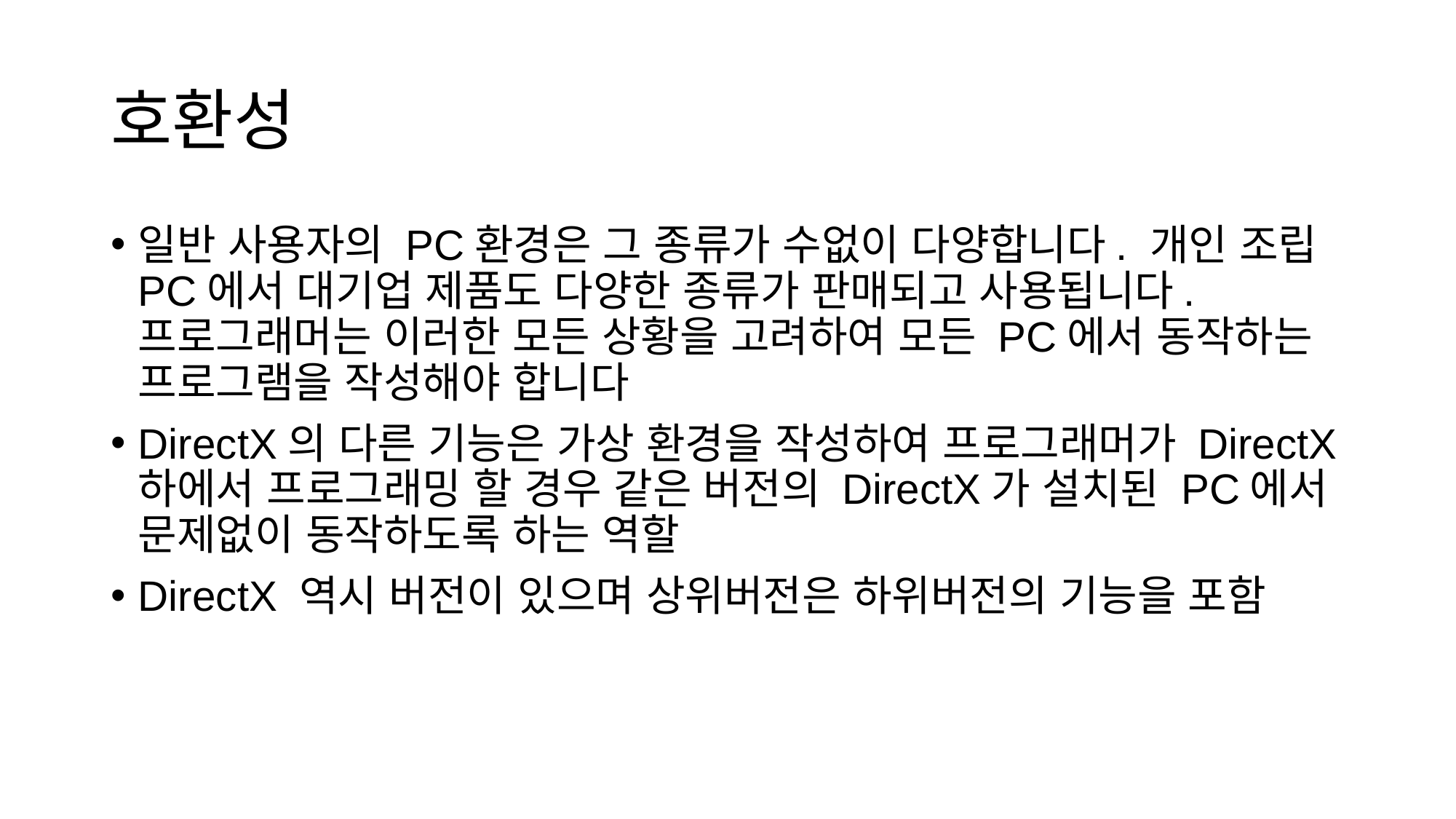

# 호환성
일반 사용자의 PC환경은 그 종류가 수없이 다양합니다. 개인 조립PC에서 대기업 제품도 다양한 종류가 판매되고 사용됩니다. 프로그래머는 이러한 모든 상황을 고려하여 모든 PC에서 동작하는 프로그램을 작성해야 합니다
DirectX의 다른 기능은 가상 환경을 작성하여 프로그래머가 DirectX하에서 프로그래밍 할 경우 같은 버전의 DirectX가 설치된 PC에서 문제없이 동작하도록 하는 역할
DirectX 역시 버전이 있으며 상위버전은 하위버전의 기능을 포함